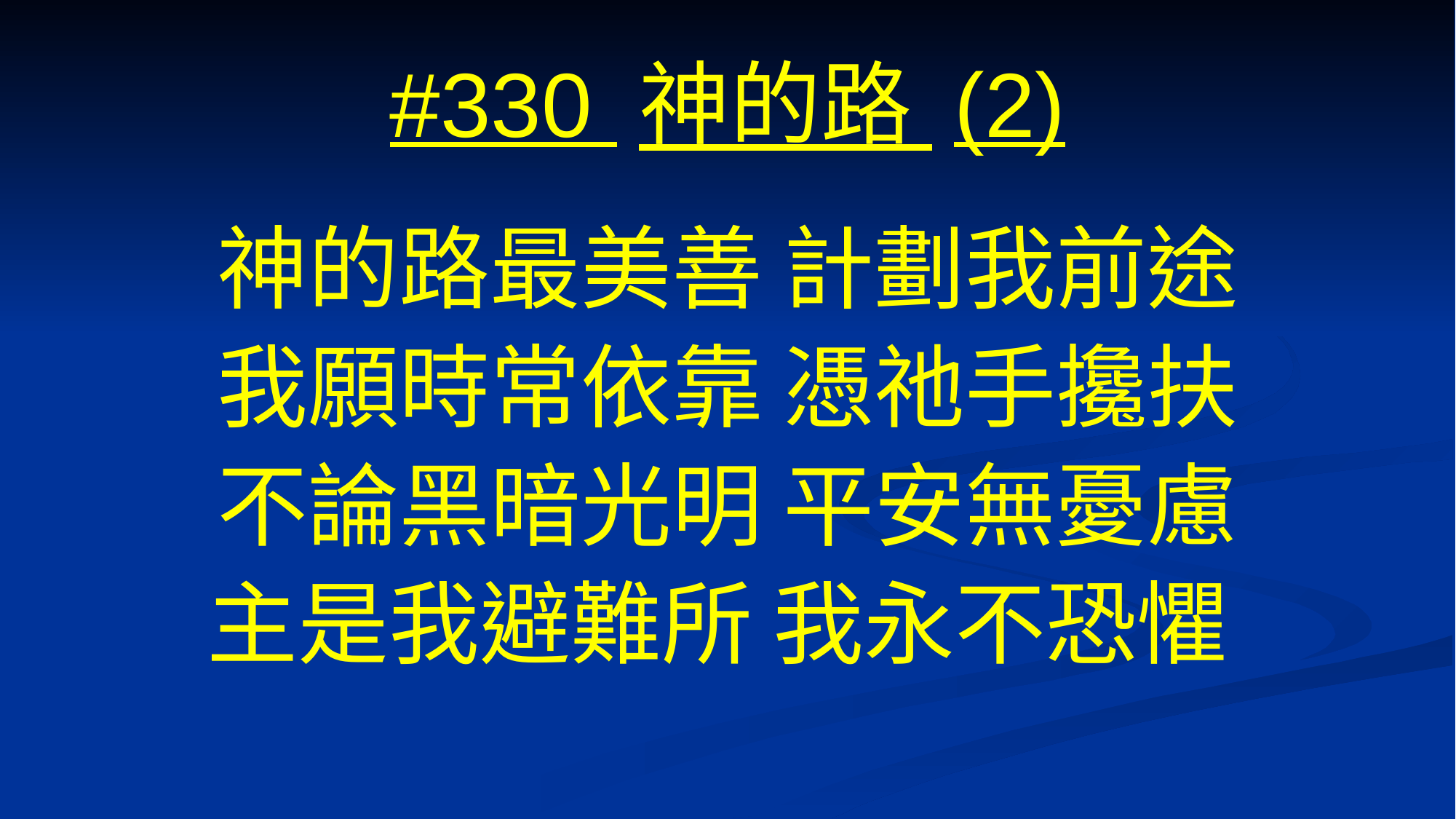

# #330 神的路 (2)
神的路最美善 計劃我前途
我願時常依靠 憑祂手攙扶
不論黑暗光明 平安無憂慮
主是我避難所 我永不恐懼